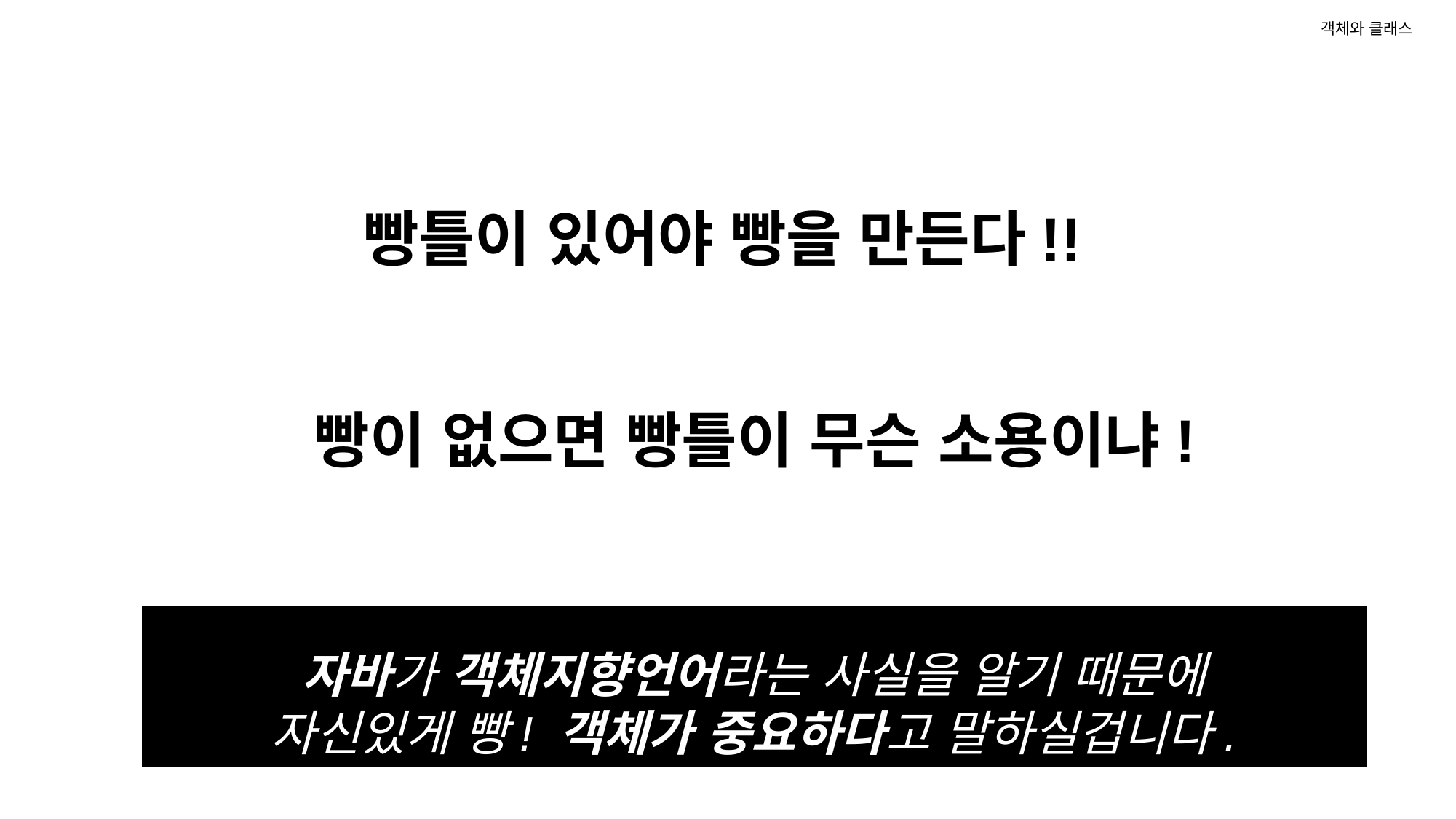

# 객체와 클래스
빵틀이 있어야 빵을 만든다!!
빵이 없으면 빵틀이 무슨 소용이냐!

자바가 객체지향언어라는 사실을 알기 때문에
자신있게 빵! 객체가 중요하다고 말하실겁니다.